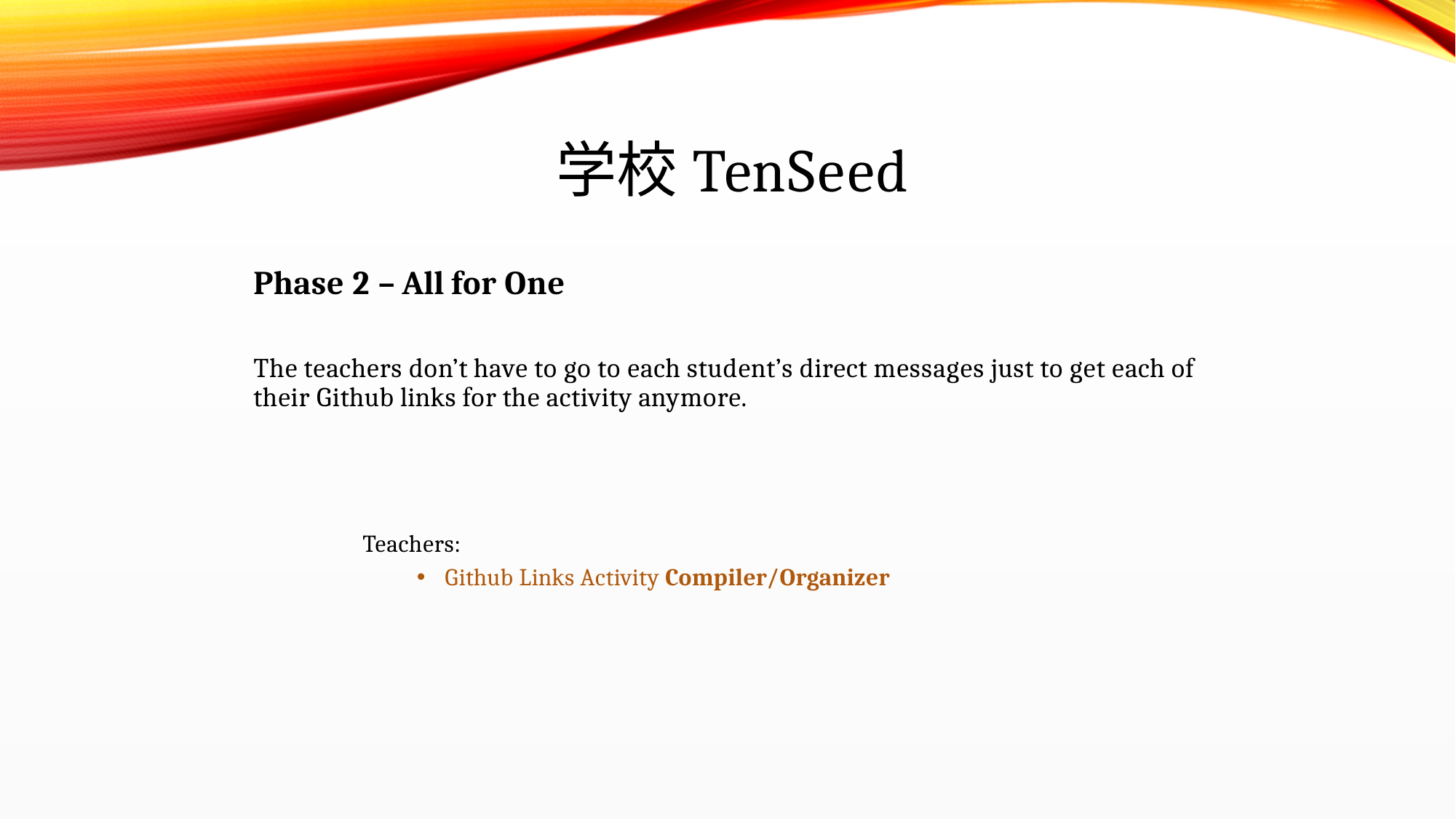

# 学校TenSeed
Phase 2 – All for One

The teachers don’t have to go to each student’s direct messages just to get each of their Github links for the activity anymore.

Teachers:
Github Links Activity Compiler/Organizer